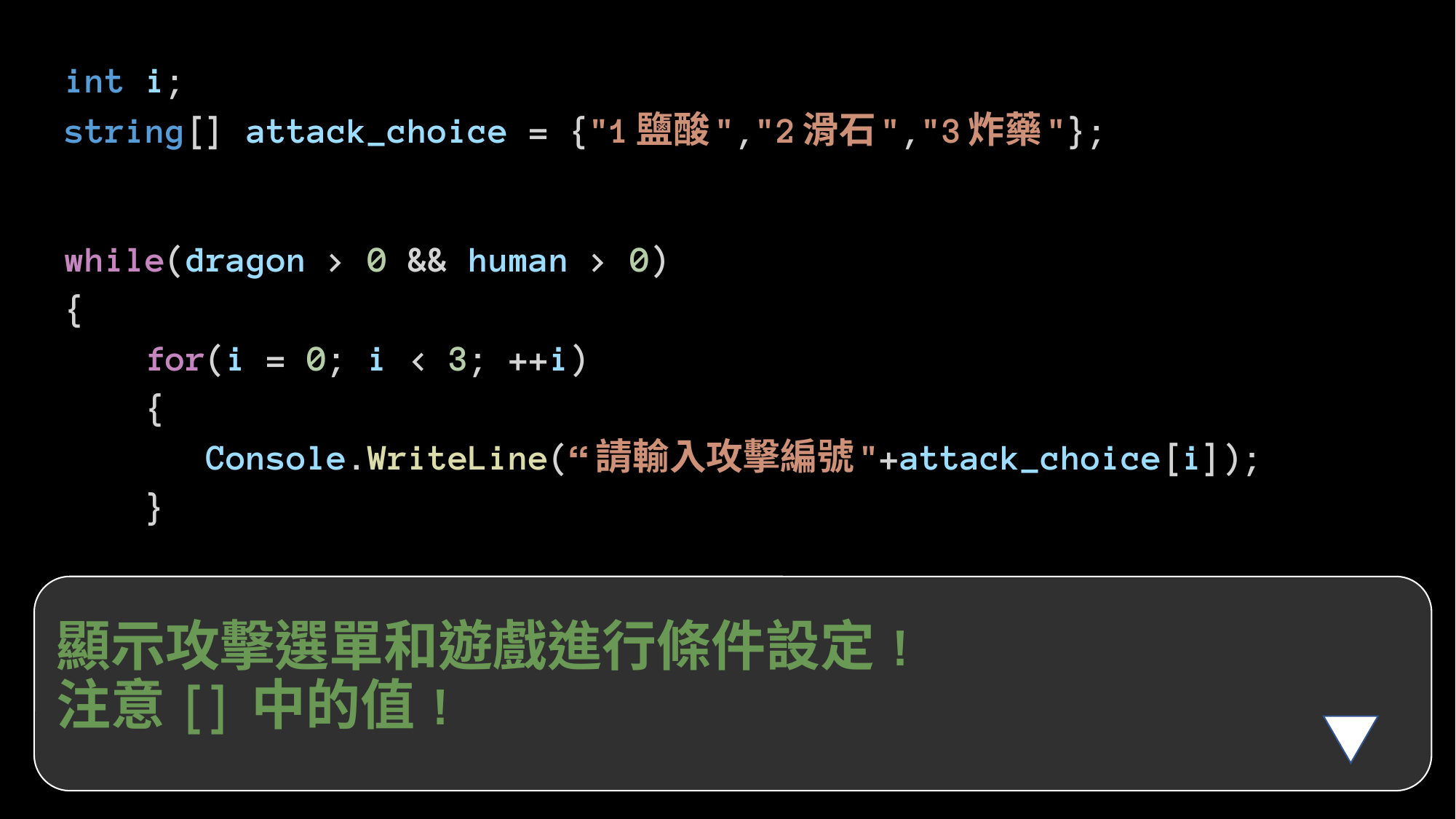

int i;
 string[] attack_choice = {"1鹽酸","2滑石","3炸藥"};
 while(dragon > 0 && human > 0)
 {
     for(i = 0; i < 3; ++i)
     {
        Console.WriteLine(“請輸入攻擊編號"+attack_choice[i]);
     }

# 顯示攻擊選單和遊戲進行條件設定! 注意[]中的值!